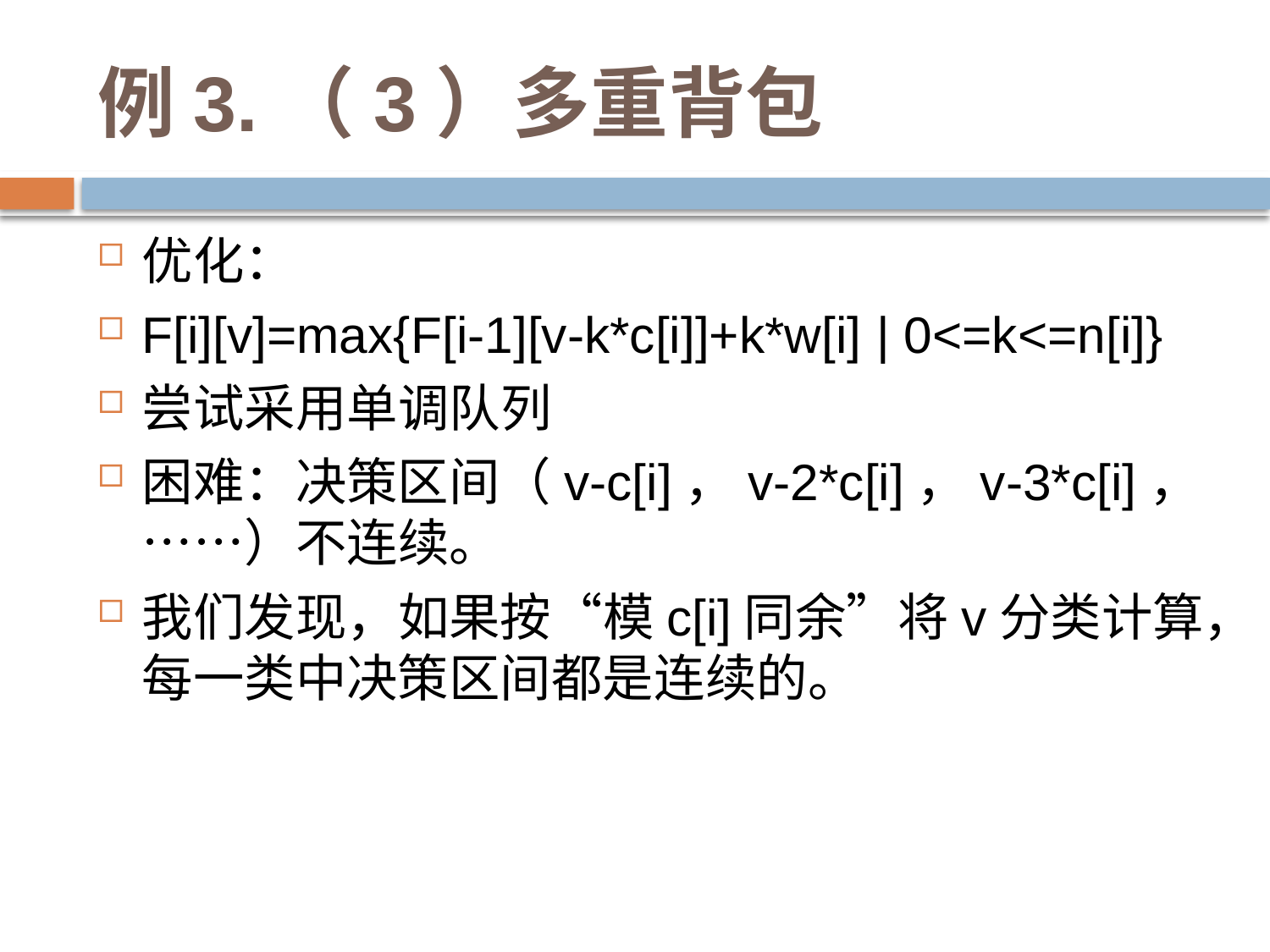

# 例3.（3）多重背包
优化：
F[i][v]=max{F[i-1][v-k*c[i]]+k*w[i] | 0<=k<=n[i]}
尝试采用单调队列
困难：决策区间（v-c[i]，v-2*c[i]，v-3*c[i]，……）不连续。
我们发现，如果按“模c[i]同余”将v分类计算，每一类中决策区间都是连续的。